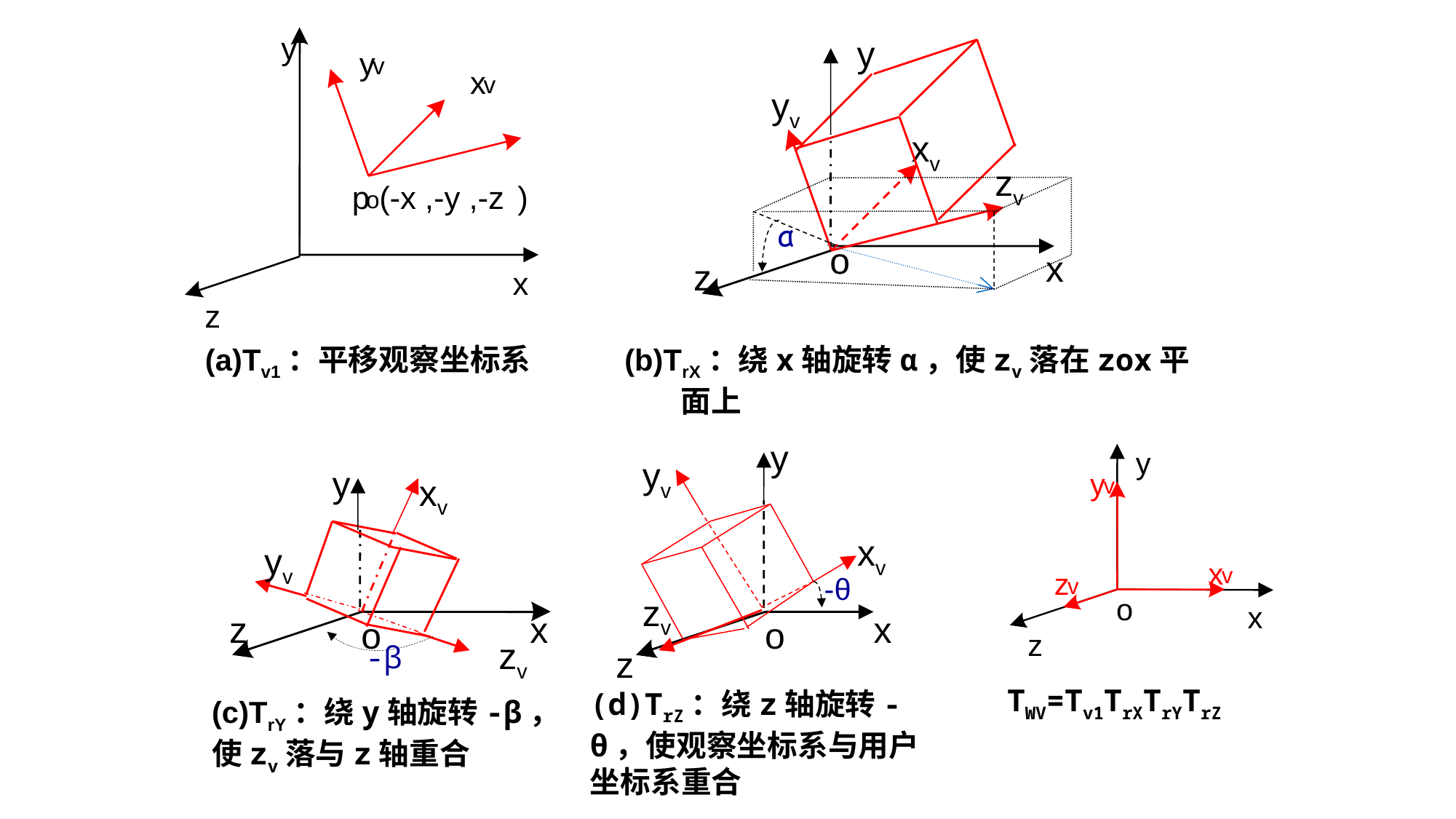

y

y
v
x

v

p
(-x
,-y
,-z
)
o

x

z
y

yv

xv

zv

α

o

x

z

(b)TrX：绕x轴旋转α，使zv落在zox平面上
(a)Tv1：平移观察坐标系
y
yv

xv

-θ

zv
x

o

z

y
y
v

x
v
z
v

o

x

z
y
xv

yv

z
x

o

-β

zv

TWV=Tv1TrXTrYTrZ
(d)TrZ：绕z轴旋转-θ，使观察坐标系与用户坐标系重合
(c)TrY：绕y轴旋转-β，使zv落与z轴重合